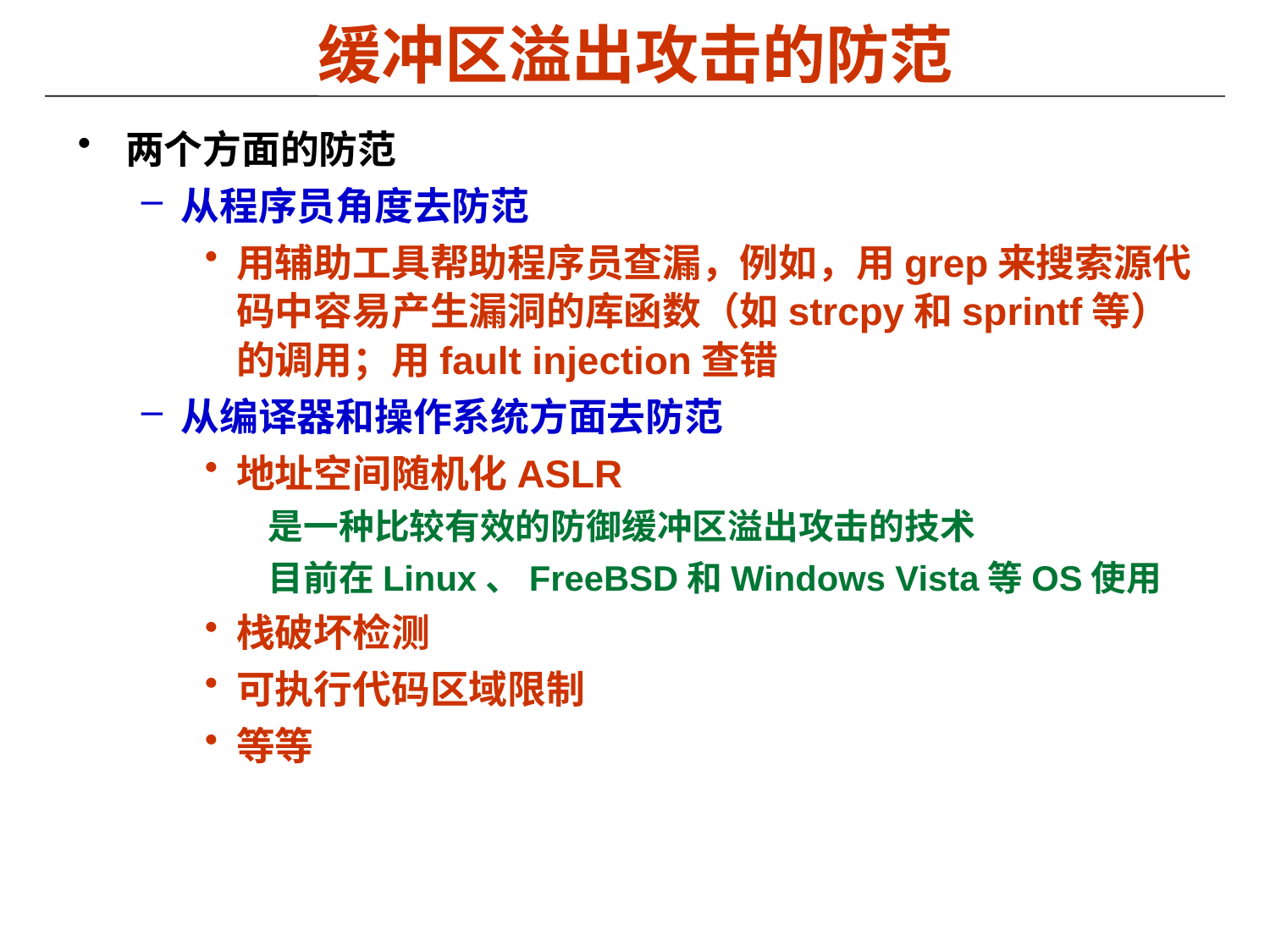

# 缓冲区溢出攻击的防范
两个方面的防范
从程序员角度去防范
用辅助工具帮助程序员查漏，例如，用grep来搜索源代码中容易产生漏洞的库函数（如strcpy和sprintf等）的调用；用fault injection查错
从编译器和操作系统方面去防范
地址空间随机化ASLR
是一种比较有效的防御缓冲区溢出攻击的技术
目前在Linux、FreeBSD和Windows Vista等OS使用
栈破坏检测
可执行代码区域限制
等等